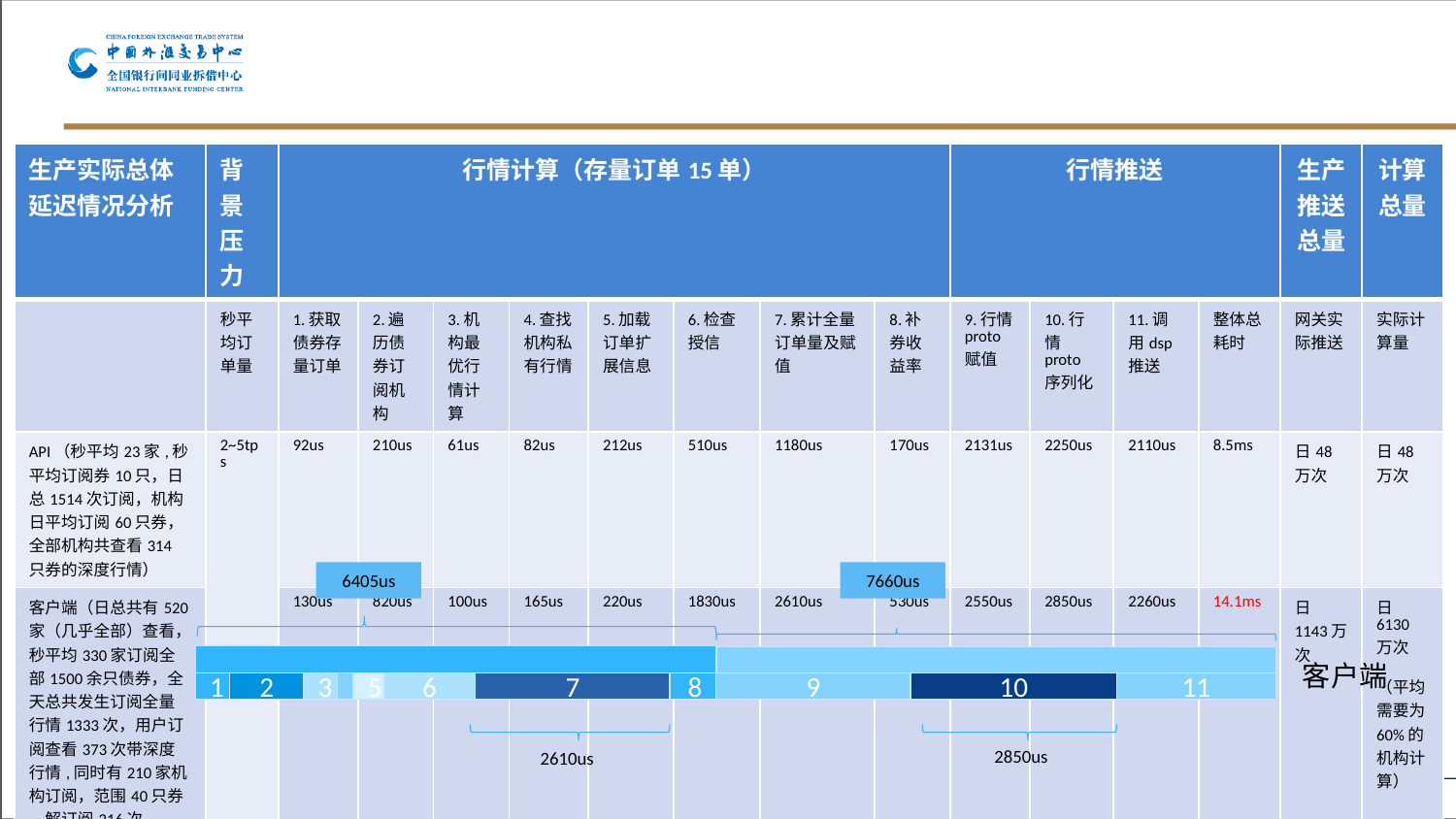

| 生产实际总体延迟情况分析 | 背景压力 | 行情计算（存量订单15单） |  |  |  |  |  |  |  | 行情推送 |  |  |  | 生产推送总量 | 计算总量 |
| --- | --- | --- | --- | --- | --- | --- | --- | --- | --- | --- | --- | --- | --- | --- | --- |
|  | 秒平均订单量 | 1.获取债券存量订单 | 2.遍历债券订阅机构 | 3.机构最优行情计算 | 4.查找机构私有行情 | 5.加载订单扩展信息 | 6.检查授信 | 7.累计全量订单量及赋值 | 8.补券收益率 | 9.行情proto赋值 | 10.行情proto序列化 | 11.调用dsp推送 | 整体总耗时 | 网关实际推送 | 实际计算量 |
| API（秒平均23家,秒平均订阅券10只，日总1514次订阅，机构日平均订阅60只券，全部机构共查看314只券的深度行情） | 2~5tps | 92us | 210us | 61us | 82us | 212us | 510us | 1180us | 170us | 2131us | 2250us | 2110us | 8.5ms | 日48万次 | 日48万次 |
| 客户端（日总共有520家（几乎全部）查看，秒平均330家订阅全部1500余只债券，全天总共发生订阅全量行情1333次，用户订阅查看373次带深度行情,同时有210家机构订阅，范围40只券 ，解订阅216次 |  | 130us | 820us | 100us | 165us | 220us | 1830us | 2610us | 530us | 2550us | 2850us | 2260us | 14.1ms | 日1143万次 | 日6130万次 （平均需要为60%的机构计算） |
# 生产实际计算和整体延迟分析

6405us
7660us

客户端
7
1
2
3

5
6
8
9
10
11
2850us
2610us